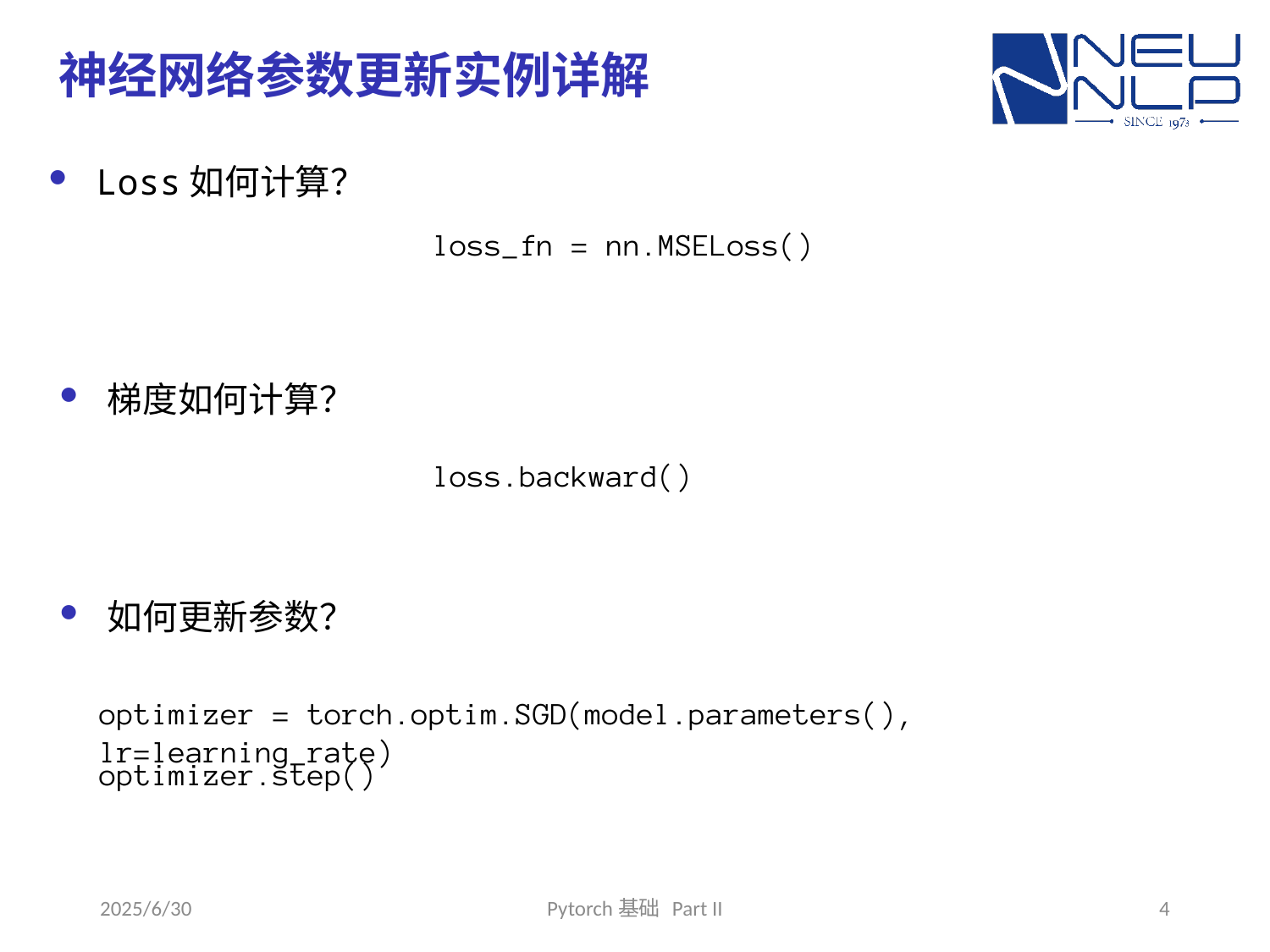

# 神经网络参数更新实例详解
Loss如何计算？
loss_fn = nn.MSELoss()
梯度如何计算？
loss.backward()
如何更新参数？
optimizer = torch.optim.SGD(model.parameters(), lr=learning_rate)
optimizer.step()
2025/6/30
Pytorch基础 Part II
4